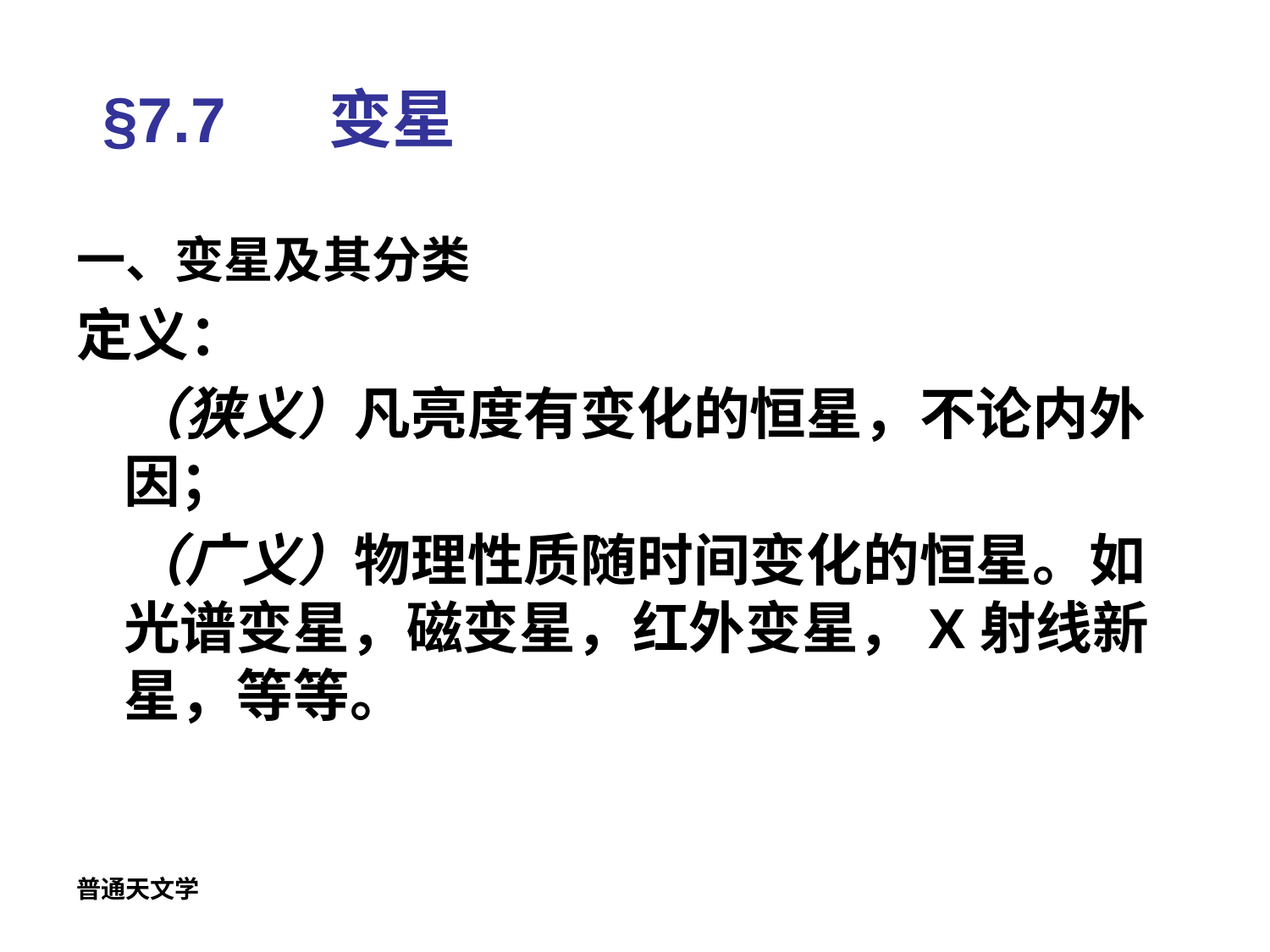

# §7.7     变星
一、变星及其分类
定义：
   （狭义）凡亮度有变化的恒星，不论内外因；
   （广义）物理性质随时间变化的恒星。如光谱变星，磁变星，红外变星，X射线新星，等等。

普通天文学